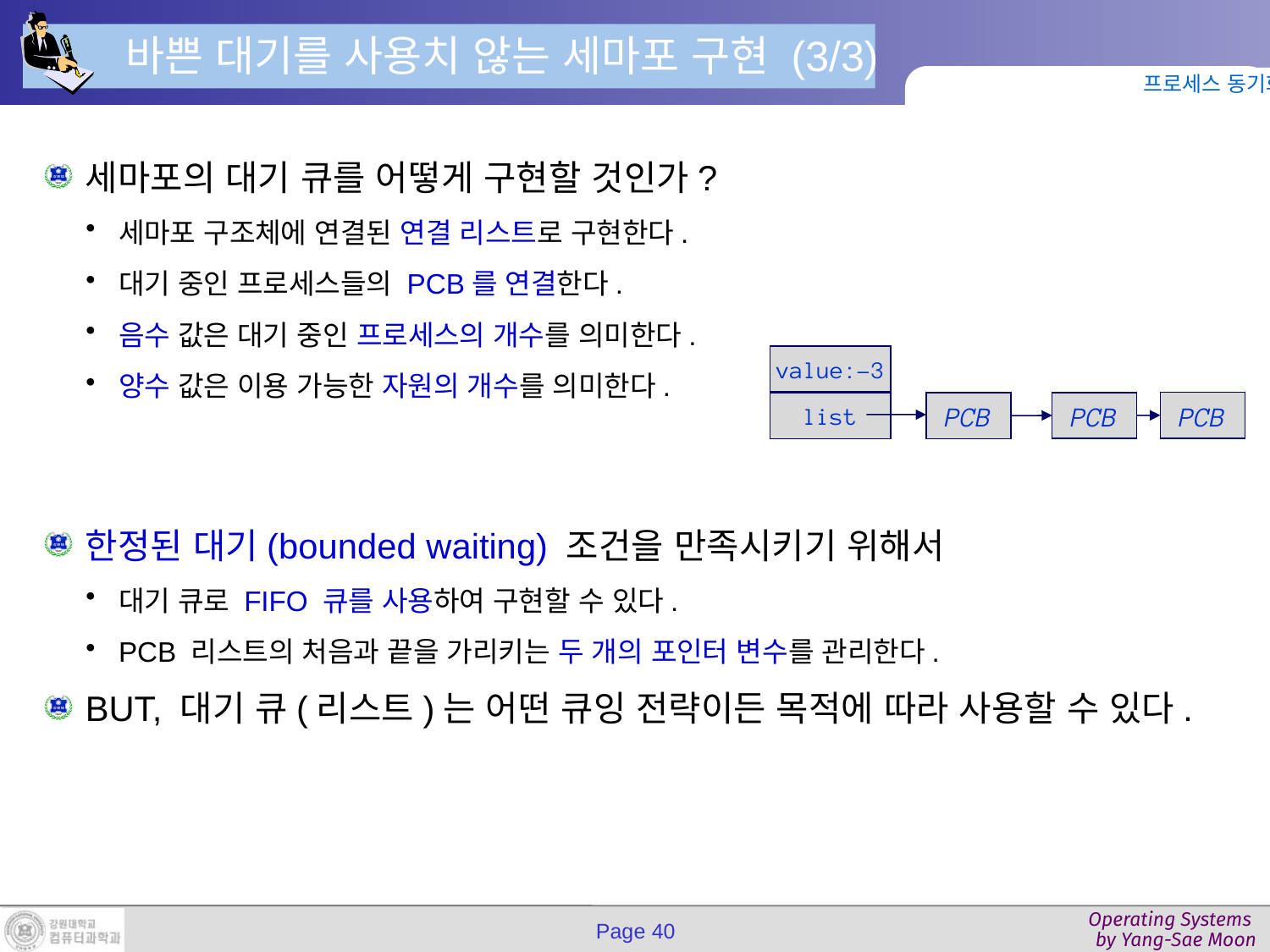

바쁜 대기를 사용치 않는 세마포 구현 (3/3)
프로세스 동기화
세마포의 대기 큐를 어떻게 구현할 것인가?
세마포 구조체에 연결된 연결 리스트로 구현한다.
대기 중인 프로세스들의 PCB를 연결한다.
음수 값은 대기 중인 프로세스의 개수를 의미한다.
양수 값은 이용 가능한 자원의 개수를 의미한다.

한정된 대기(bounded waiting) 조건을 만족시키기 위해서
대기 큐로 FIFO 큐를 사용하여 구현할 수 있다.
PCB 리스트의 처음과 끝을 가리키는 두 개의 포인터 변수를 관리한다.
BUT, 대기 큐(리스트)는 어떤 큐잉 전략이든 목적에 따라 사용할 수 있다.

value:-3
PCB
PCB
list
PCB

Page 40